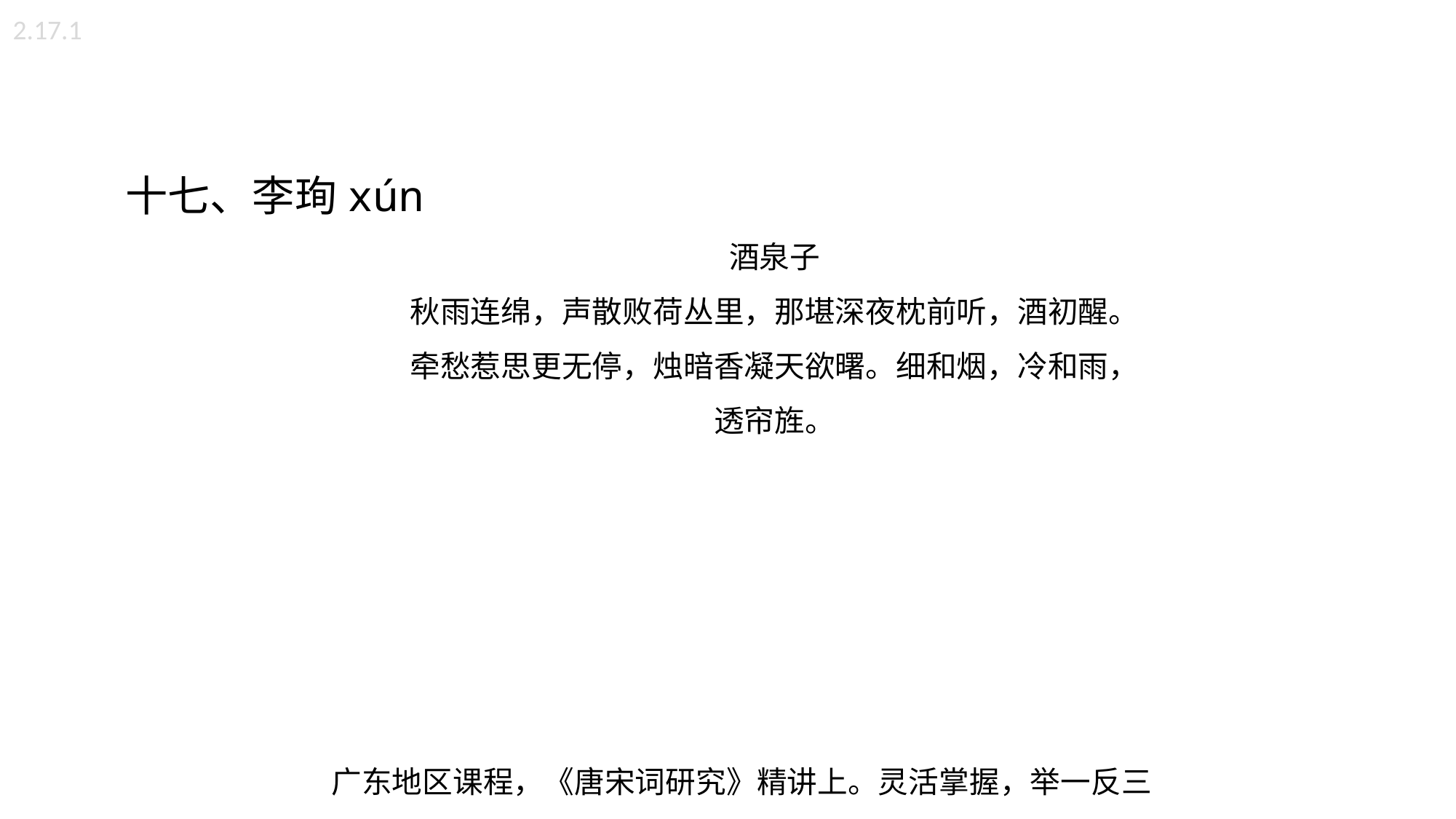

2.17.1
 十七、李珣xún
酒泉子
秋雨连绵，声散败荷丛里，那堪深夜枕前听，酒初醒。
牵愁惹思更无停，烛暗香凝天欲曙。细和烟，冷和雨，
透帘旌。
广东地区课程，《唐宋词研究》精讲上。灵活掌握，举一反三